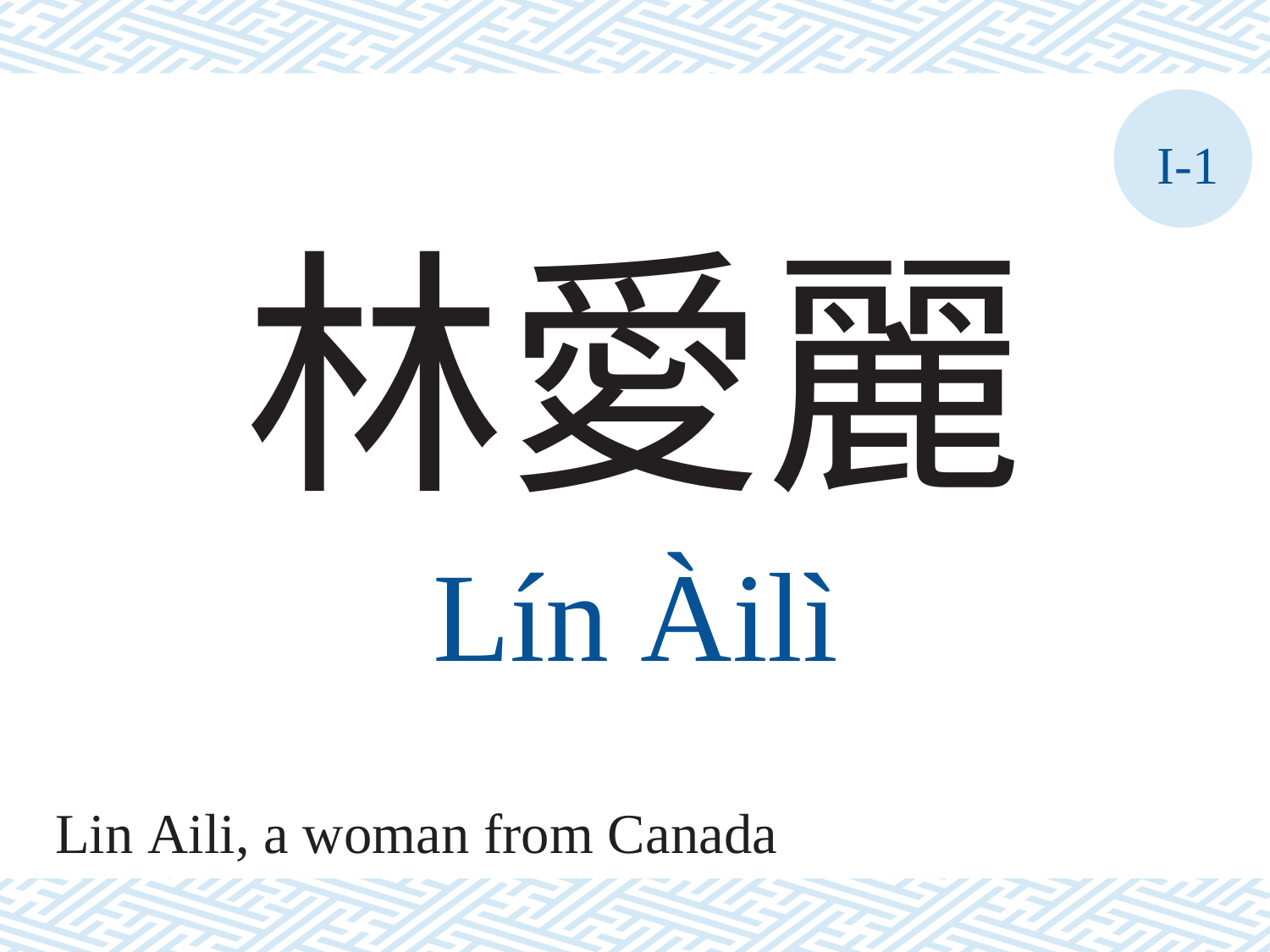

I-1
林愛麗
Lín	Àilì
Lin Aili, a woman from Canada